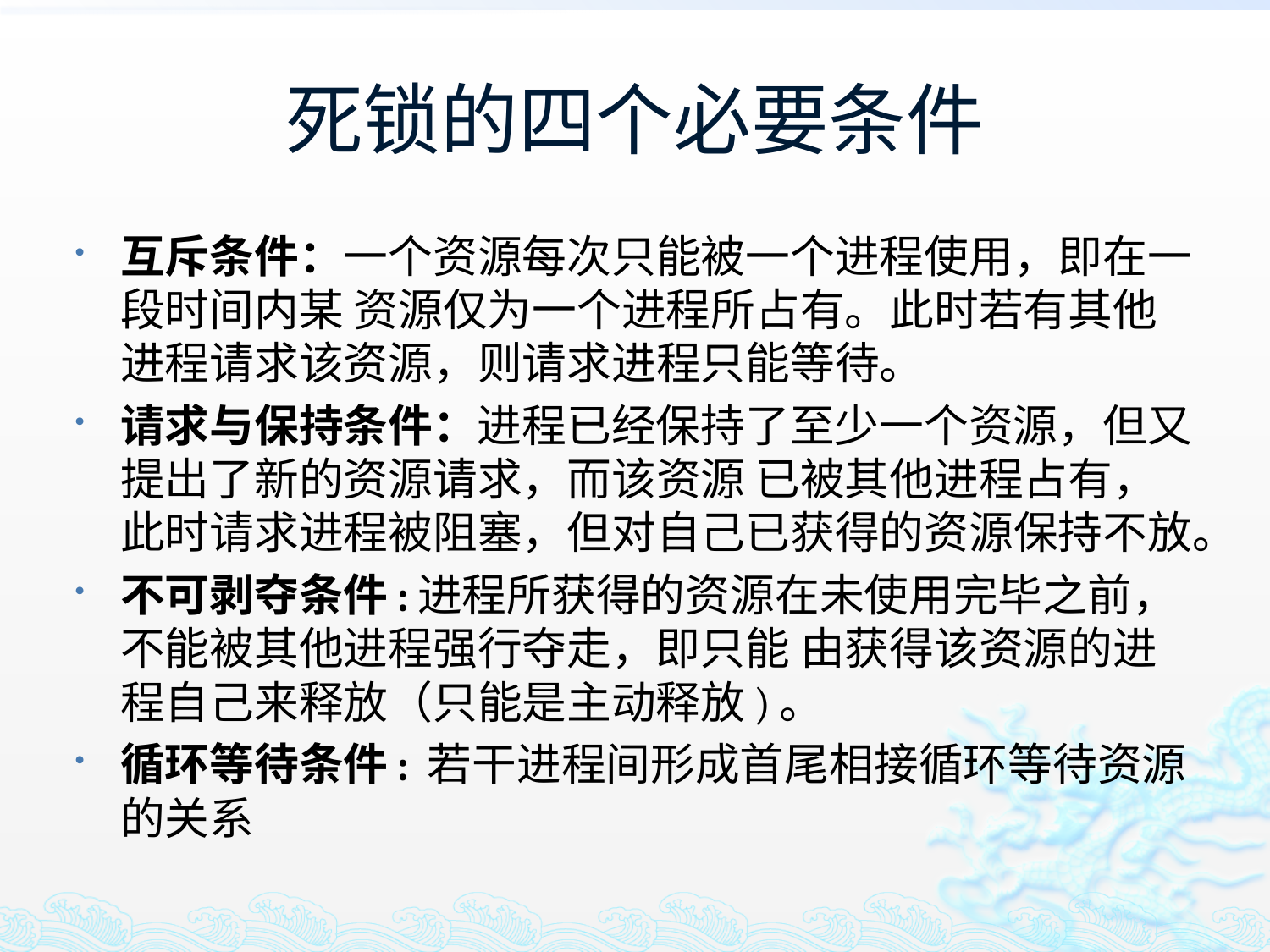

# 死锁的四个必要条件
互斥条件：一个资源每次只能被一个进程使用，即在一段时间内某 资源仅为一个进程所占有。此时若有其他进程请求该资源，则请求进程只能等待。
请求与保持条件：进程已经保持了至少一个资源，但又提出了新的资源请求，而该资源 已被其他进程占有，此时请求进程被阻塞，但对自己已获得的资源保持不放。
不可剥夺条件:进程所获得的资源在未使用完毕之前，不能被其他进程强行夺走，即只能 由获得该资源的进程自己来释放（只能是主动释放)。
循环等待条件: 若干进程间形成首尾相接循环等待资源的关系